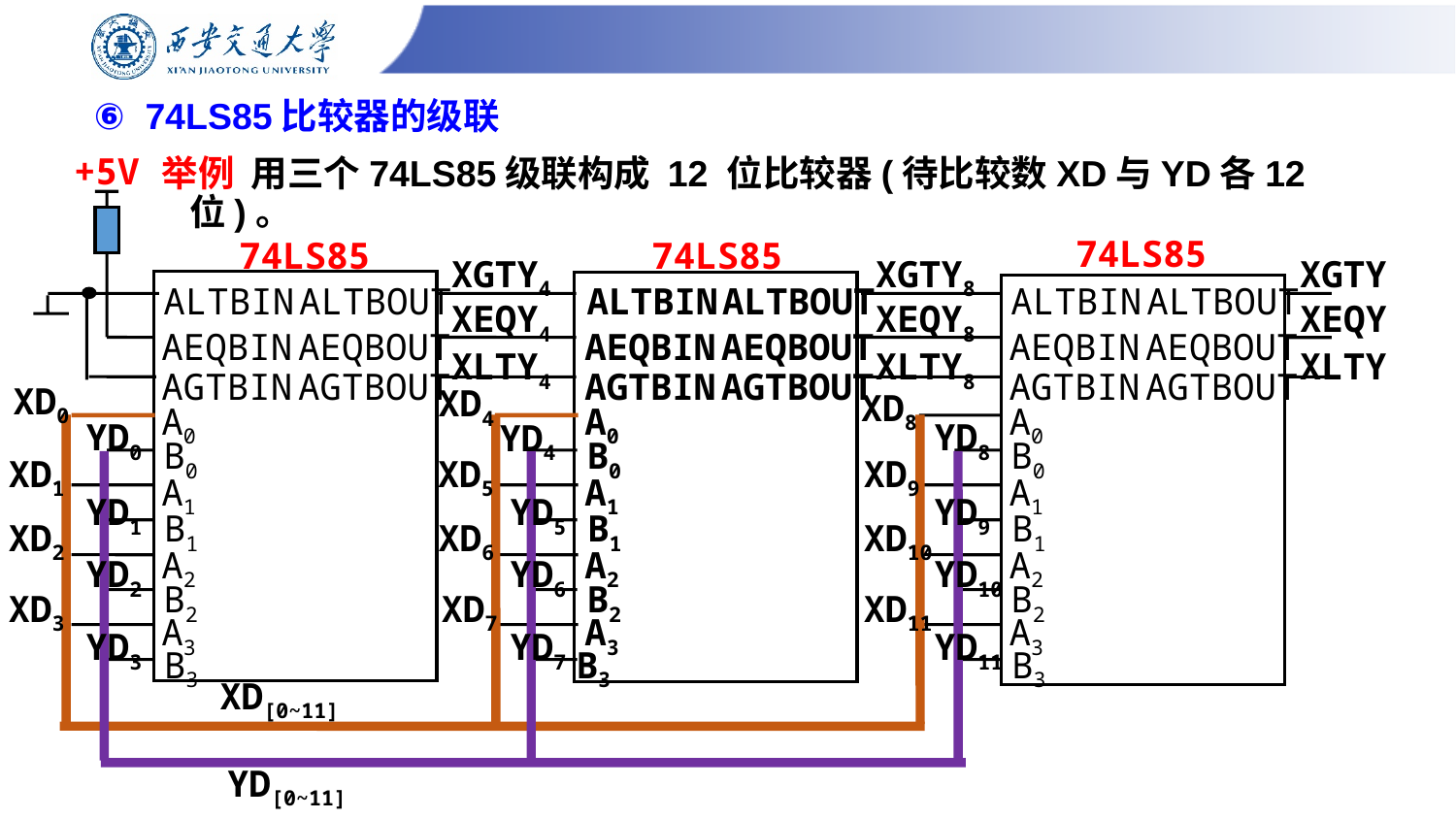

# ⑥  74LS85比较器的级联
+5V

74LS85
74LS85
74LS85
XGTY4
XGTY8
XEQY8
XLTY8
XGTY
XEQY
XLTY
ALTBIN

ALTBIN
ALTBIN
ALTBOUT
ALTBOUT
ALTBOUT

XEQY4

AEQBIN
AEQBIN
AEQBIN
AEQBOUT
AEQBOUT
AEQBOUT
XLTY4

AGTBIN
AGTBOUT
AGTBIN
AGTBOUT
AGTBIN
AGTBOUT
XD0
YD0
XD1
YD1
XD2
YD2
XD3
YD3
XD4
YD4
XD5
YD5
XD6
YD6
XD7
YD7

XD8
YD8
XD9
YD9
XD10
YD10
XD11
YD11
A0
A0
A0

B0
B0
B0

A1
A1
A1

B1
B1
B1

A2
A2
A2

B2
B2
B2

A3
A3
A3

B3
B3
B3

XD[0~11]

YD[0~11]

举例  用三个74LS85级联构成 12 位比较器(待比较数XD与YD各12位)。